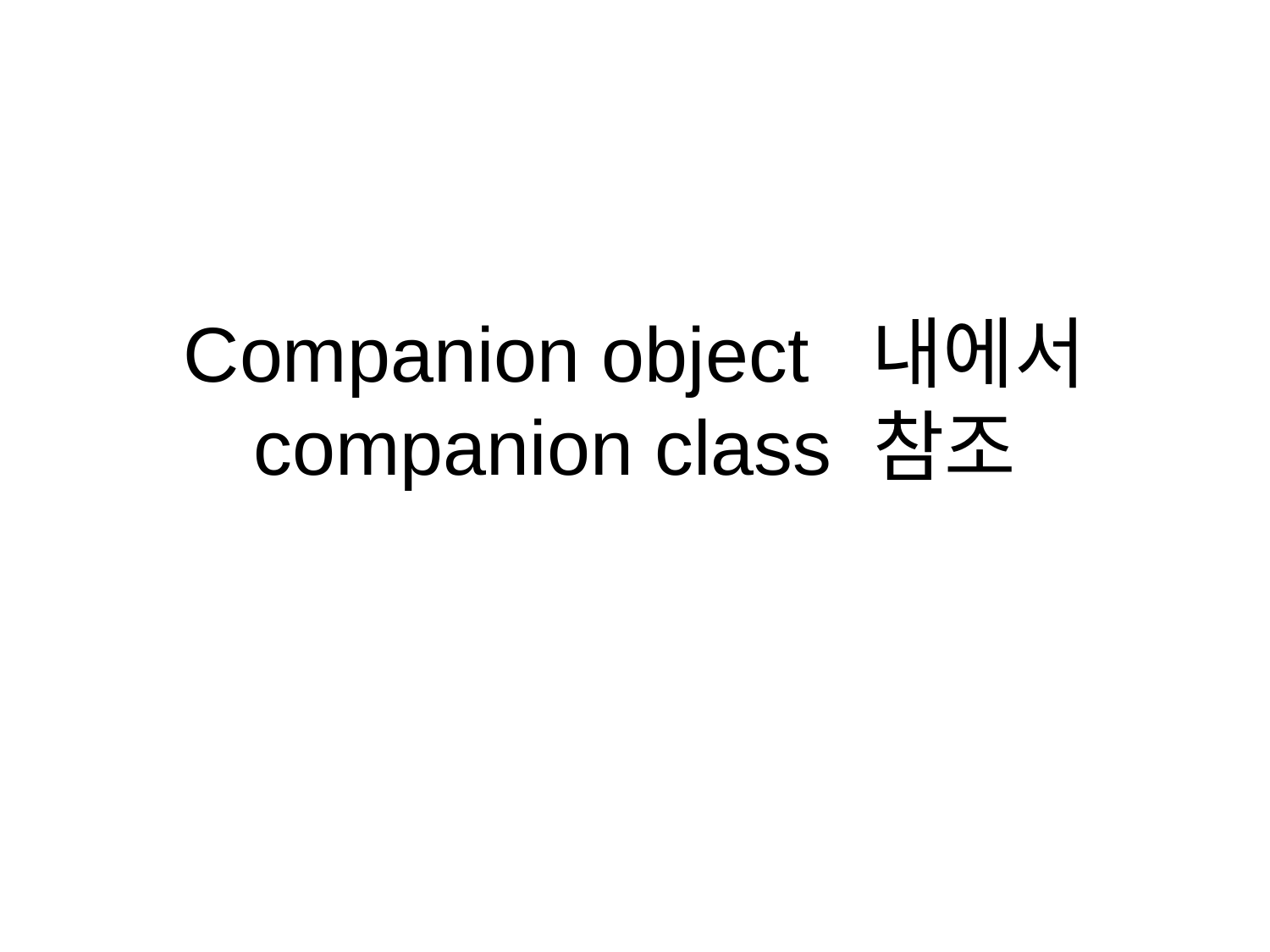

# Companion object  내에서 companion class 참조